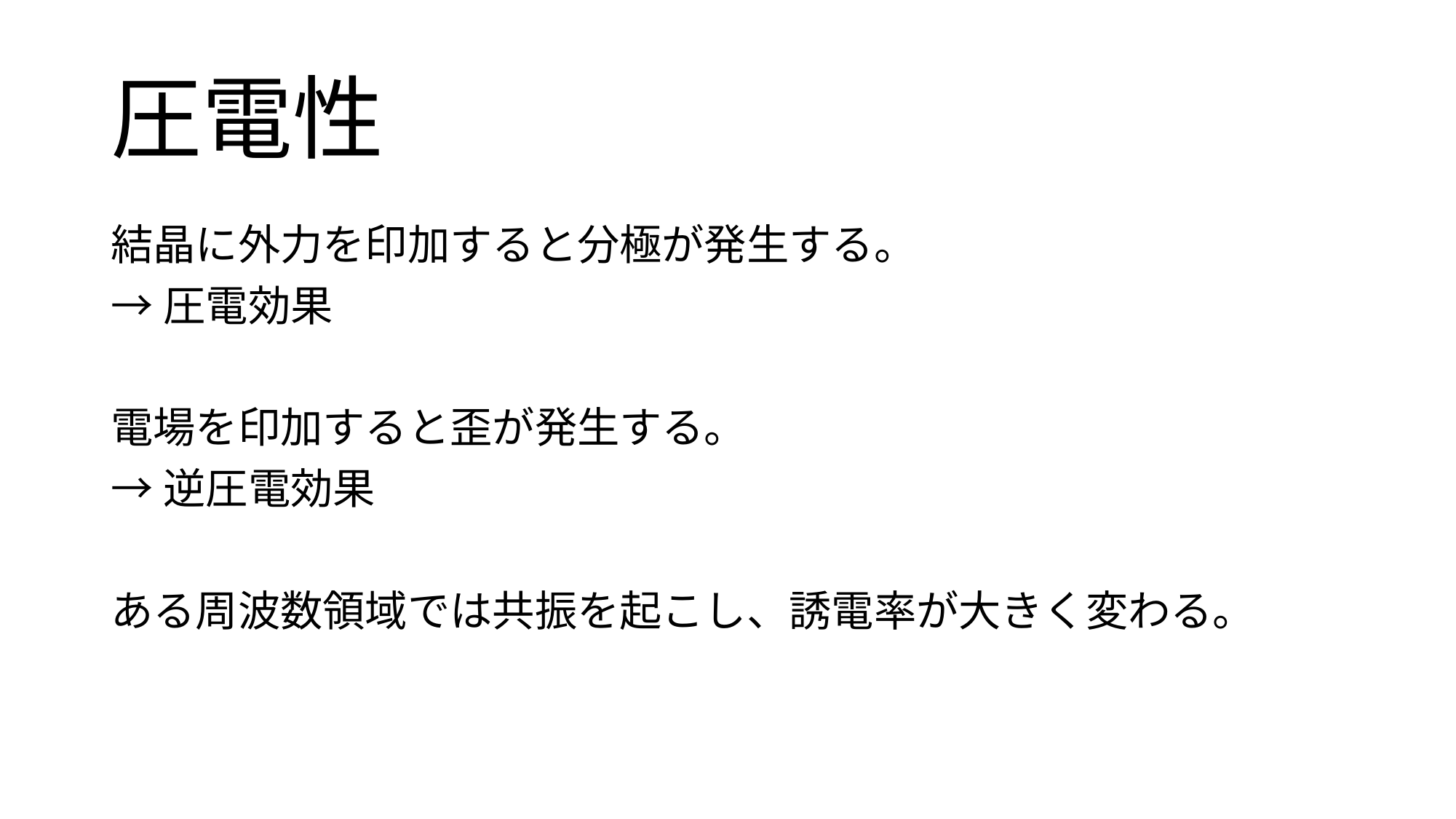

# 圧電性
結晶に外力を印加すると分極が発生する。
→圧電効果

電場を印加すると歪が発生する。
→逆圧電効果

ある周波数領域では共振を起こし、誘電率が大きく変わる。